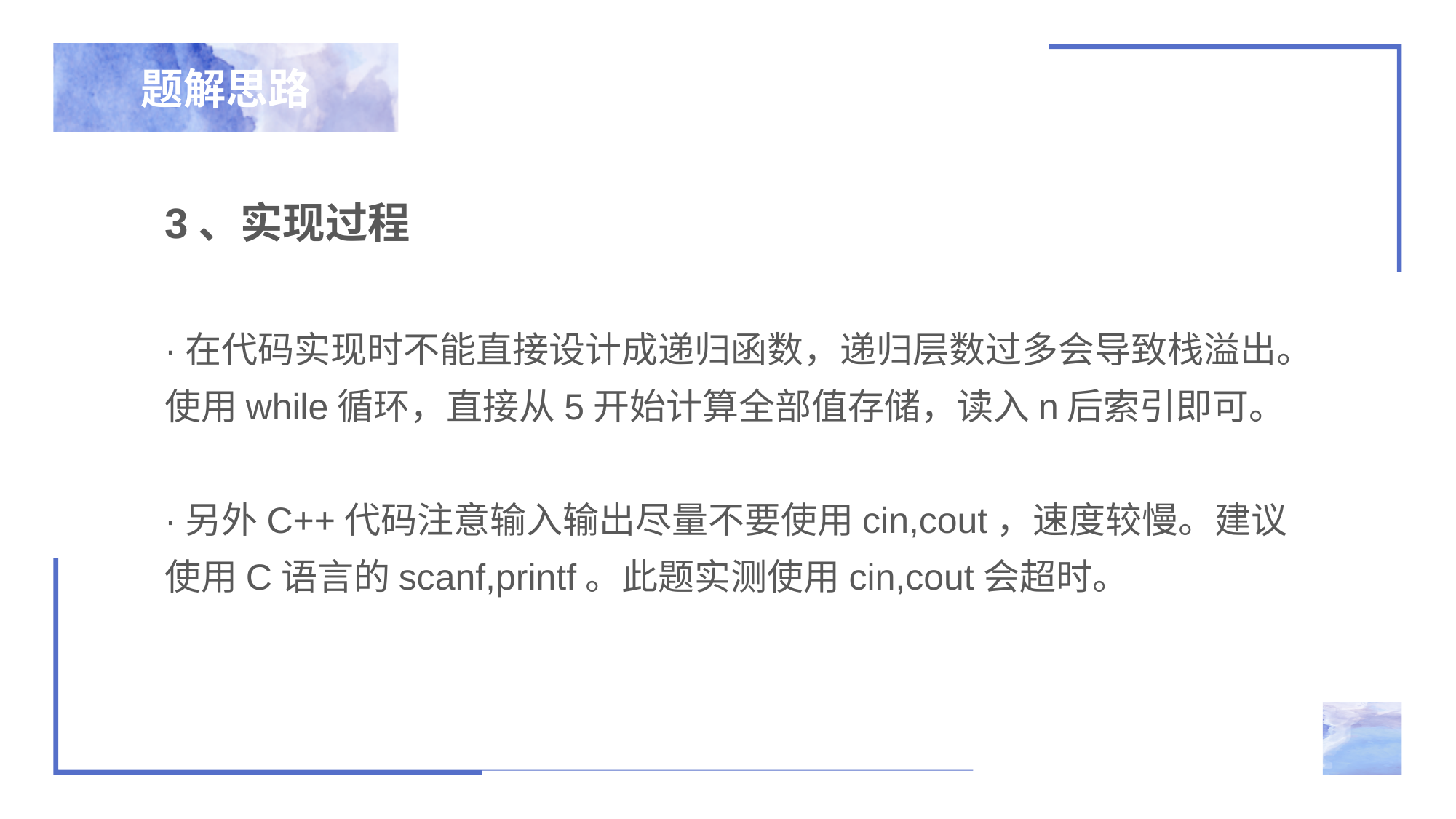

题解思路

3、实现过程

·在代码实现时不能直接设计成递归函数，递归层数过多会导致栈溢出。使用while循环，直接从5开始计算全部值存储，读入n后索引即可。

·另外C++代码注意输入输出尽量不要使用cin,cout，速度较慢。建议使用C语言的scanf,printf。此题实测使用cin,cout会超时。